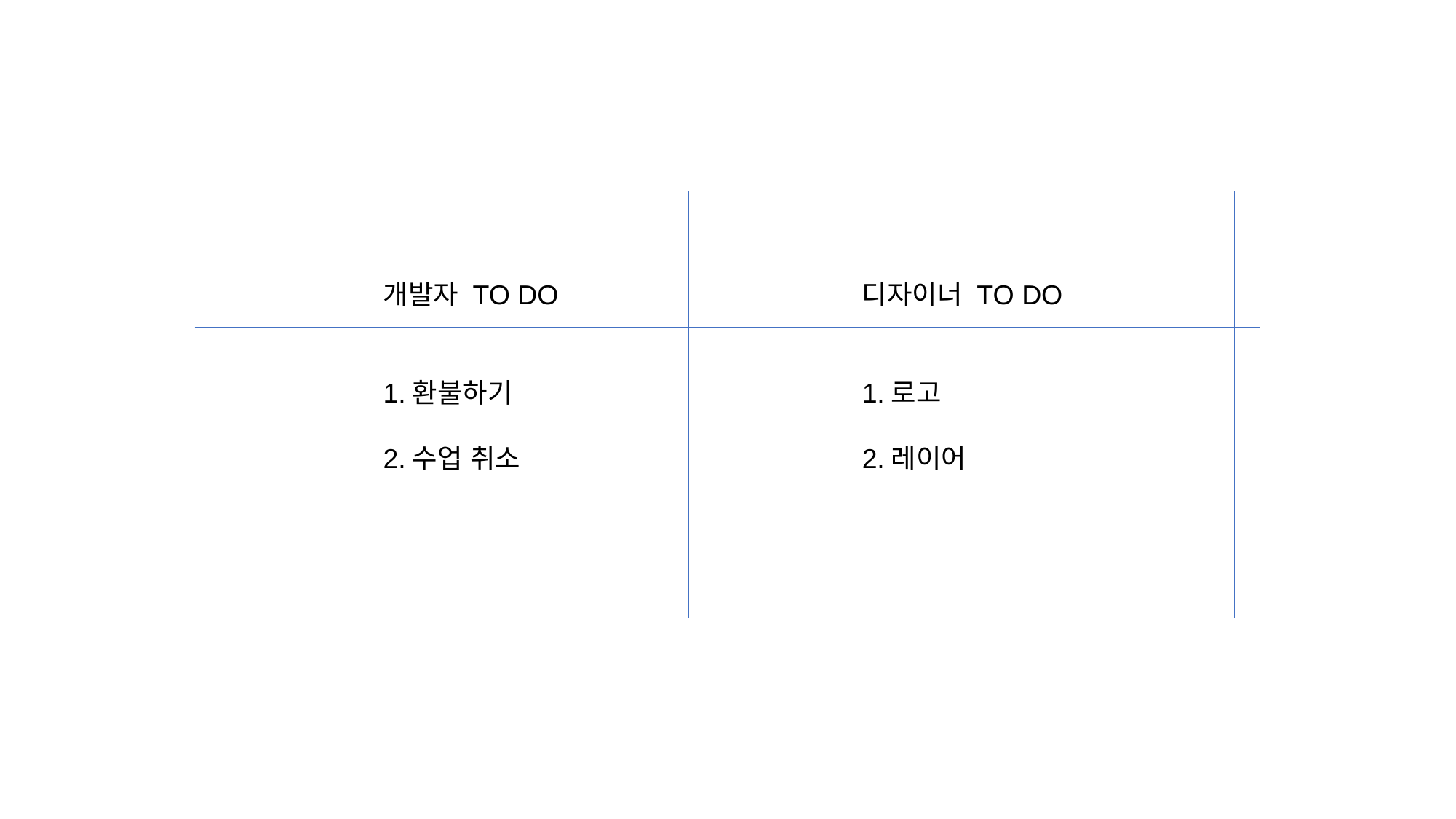

개발자 TO DO
1.환불하기
2.수업 취소
디자이너 TO DO
1.로고
2.레이어